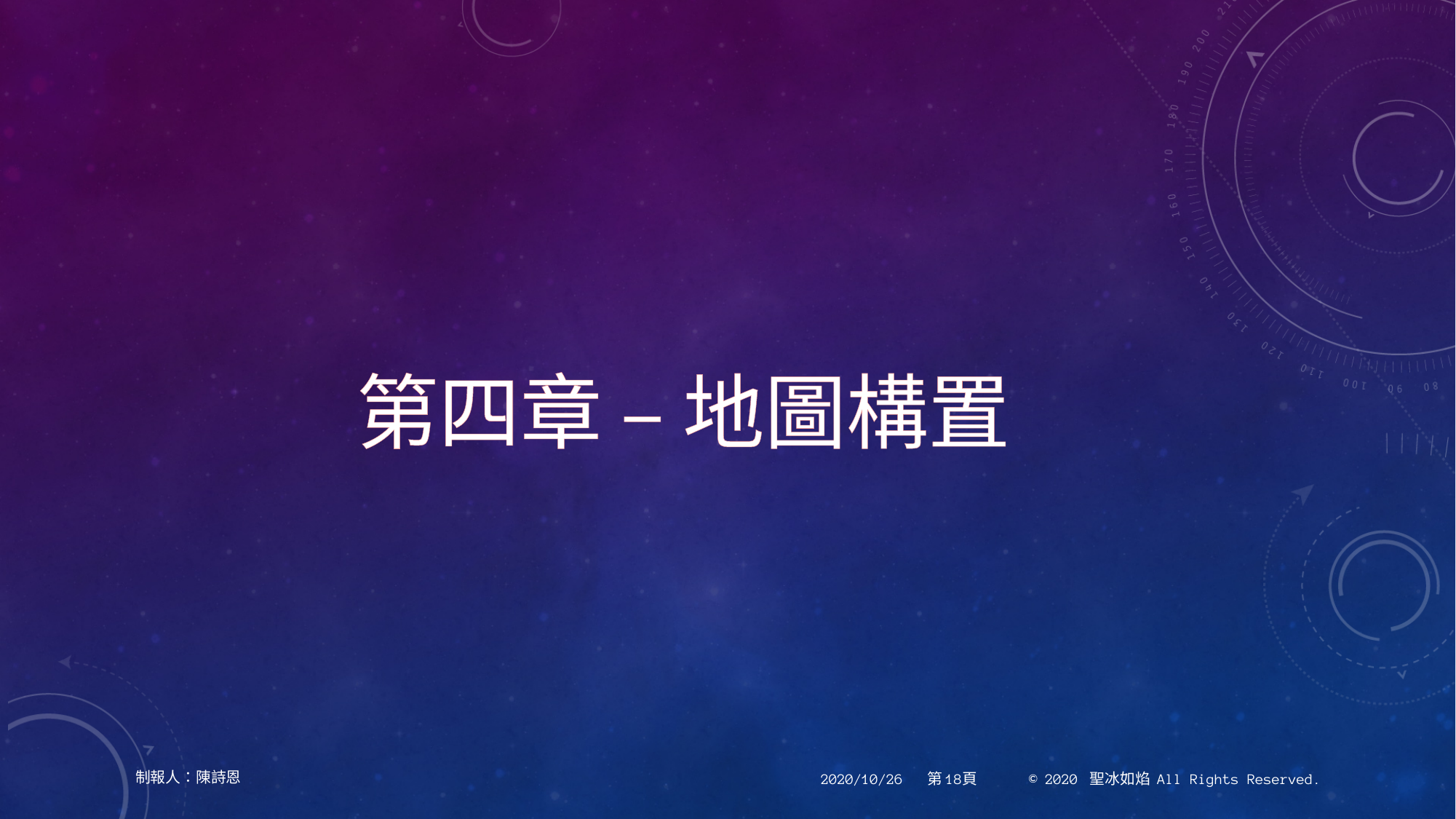

# 第四章 – 地圖構置
第18頁
制報人：陳詩恩
2020/10/26